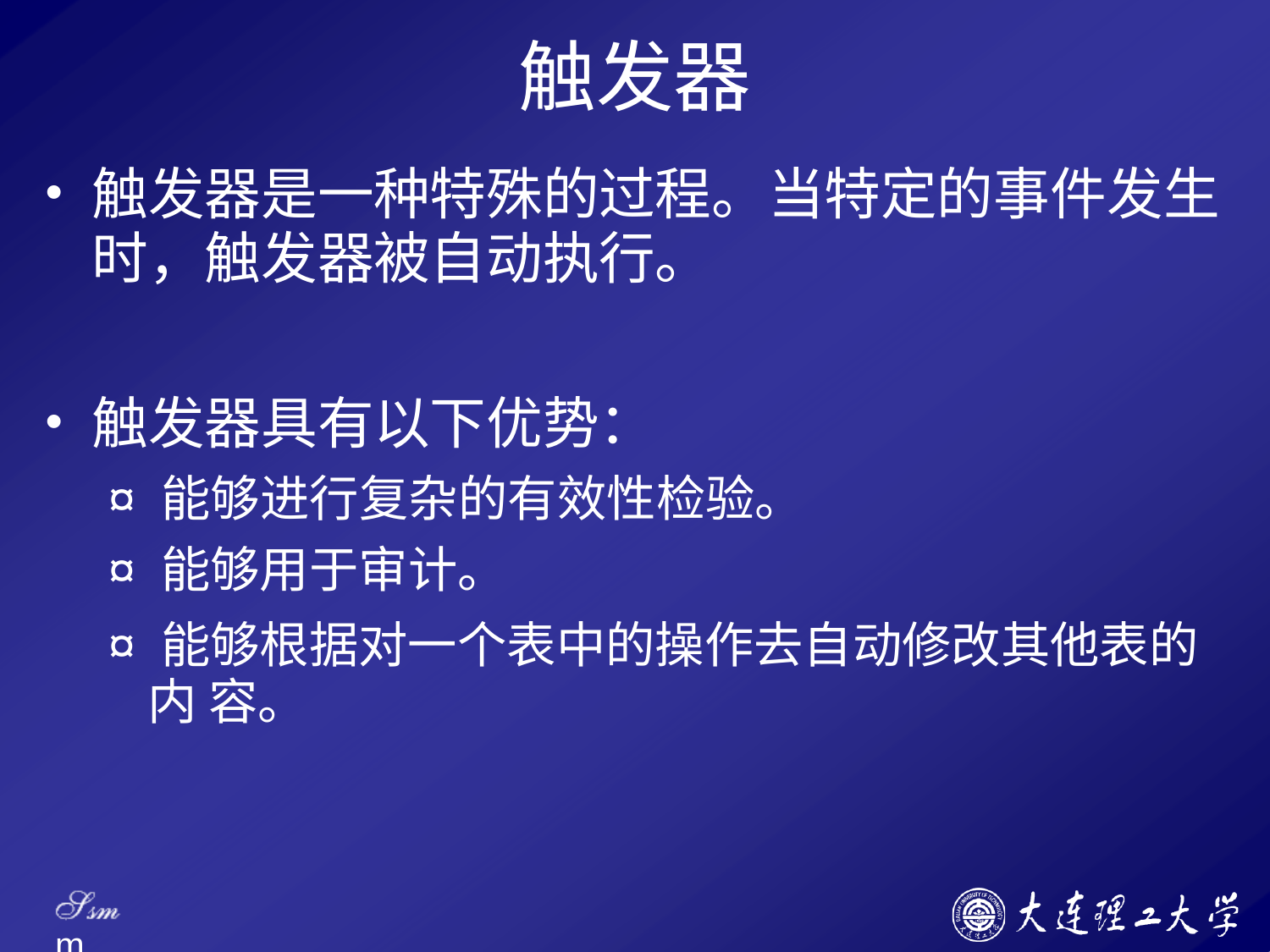

# 触发器
触发器是一种特殊的过程。当特定的事件发生 时，触发器被自动执行。

触发器具有以下优势：
¤ 能够进行复杂的有效性检验。
¤ 能够用于审计。
¤ 能够根据对一个表中的操作去自动修改其他表的内 容。

Ssm